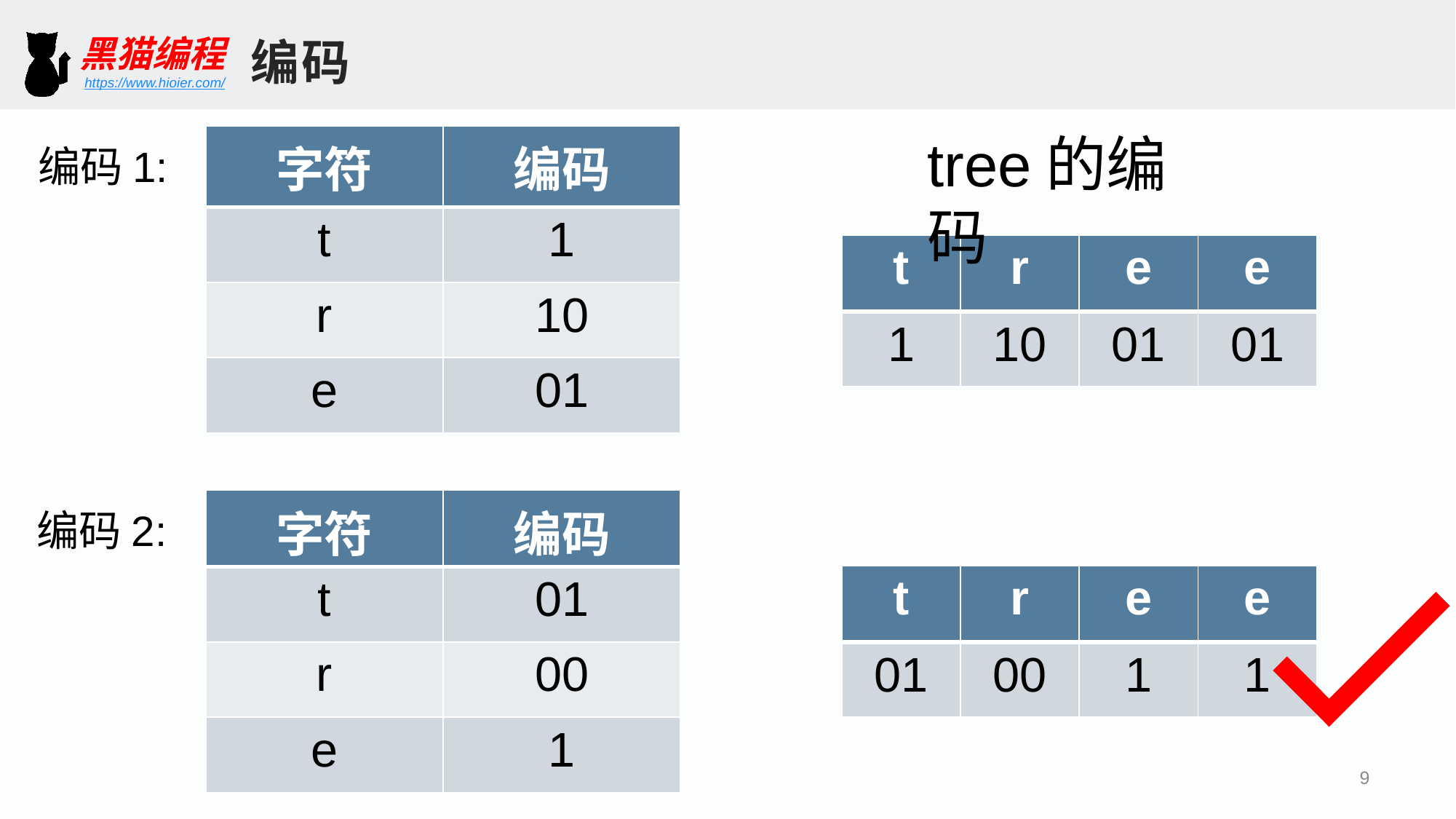

编码
tree的编码
| 字符 | 编码 |
| --- | --- |
| t | 1 |
| r | 10 |
| e | 01 |
编码1:
| t | r | e | e |
| --- | --- | --- | --- |
| 1 | 10 | 01 | 01 |
| 字符 | 编码 |
| --- | --- |
| t | 01 |
| r | 00 |
| e | 1 |
编码2:
| t | r | e | e |
| --- | --- | --- | --- |
| 01 | 00 | 1 | 1 |

9